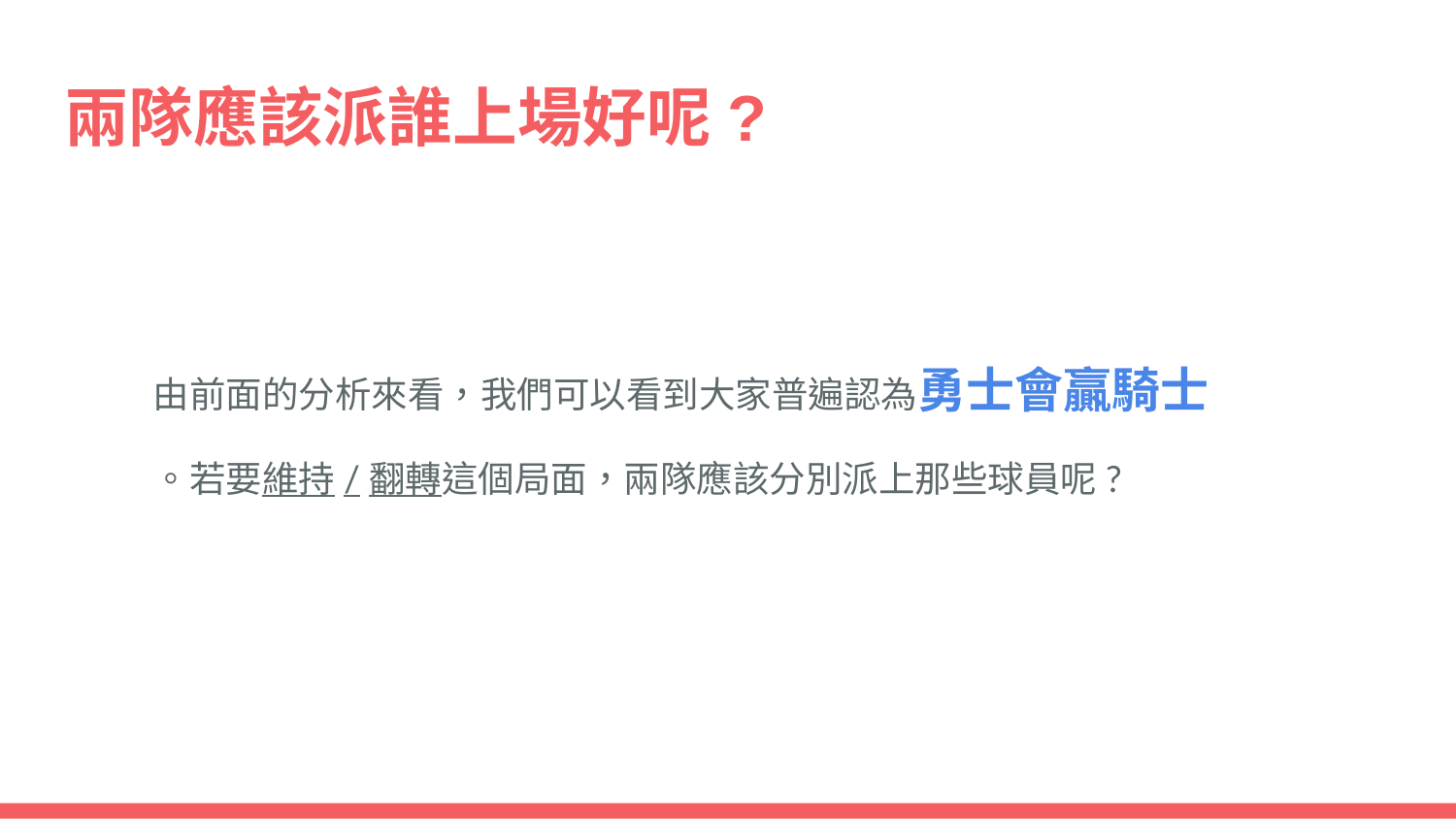

# 兩隊應該派誰上場好呢?
由前面的分析來看，我們可以看到大家普遍認為勇士會贏騎士
。若要維持/翻轉這個局面，兩隊應該分別派上那些球員呢?